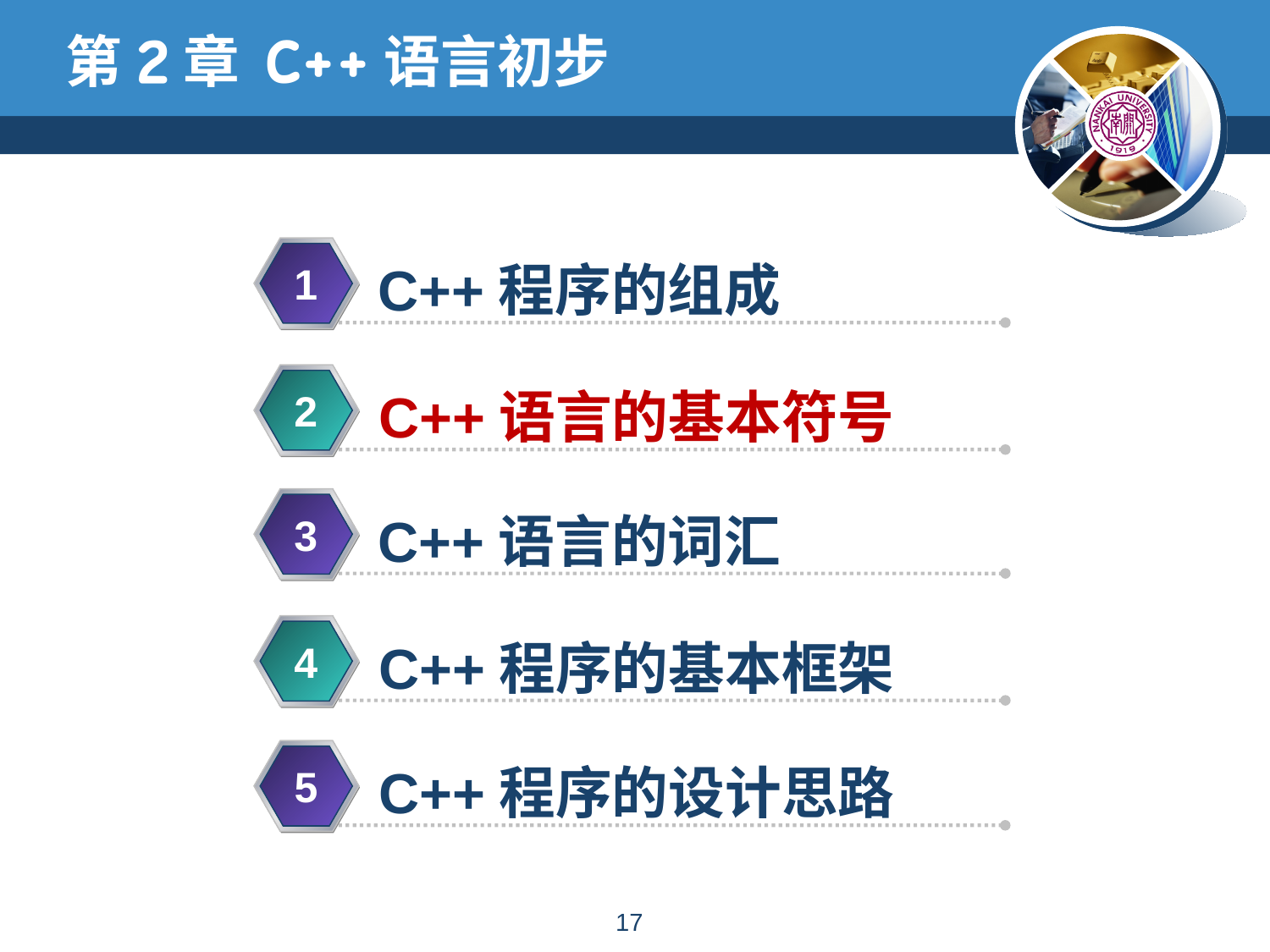

# 第2章 C++语言初步

C++程序的组成
1

C++语言的基本符号
2

C++语言的词汇
3

C++程序的基本框架
4

C++程序的设计思路
5

17